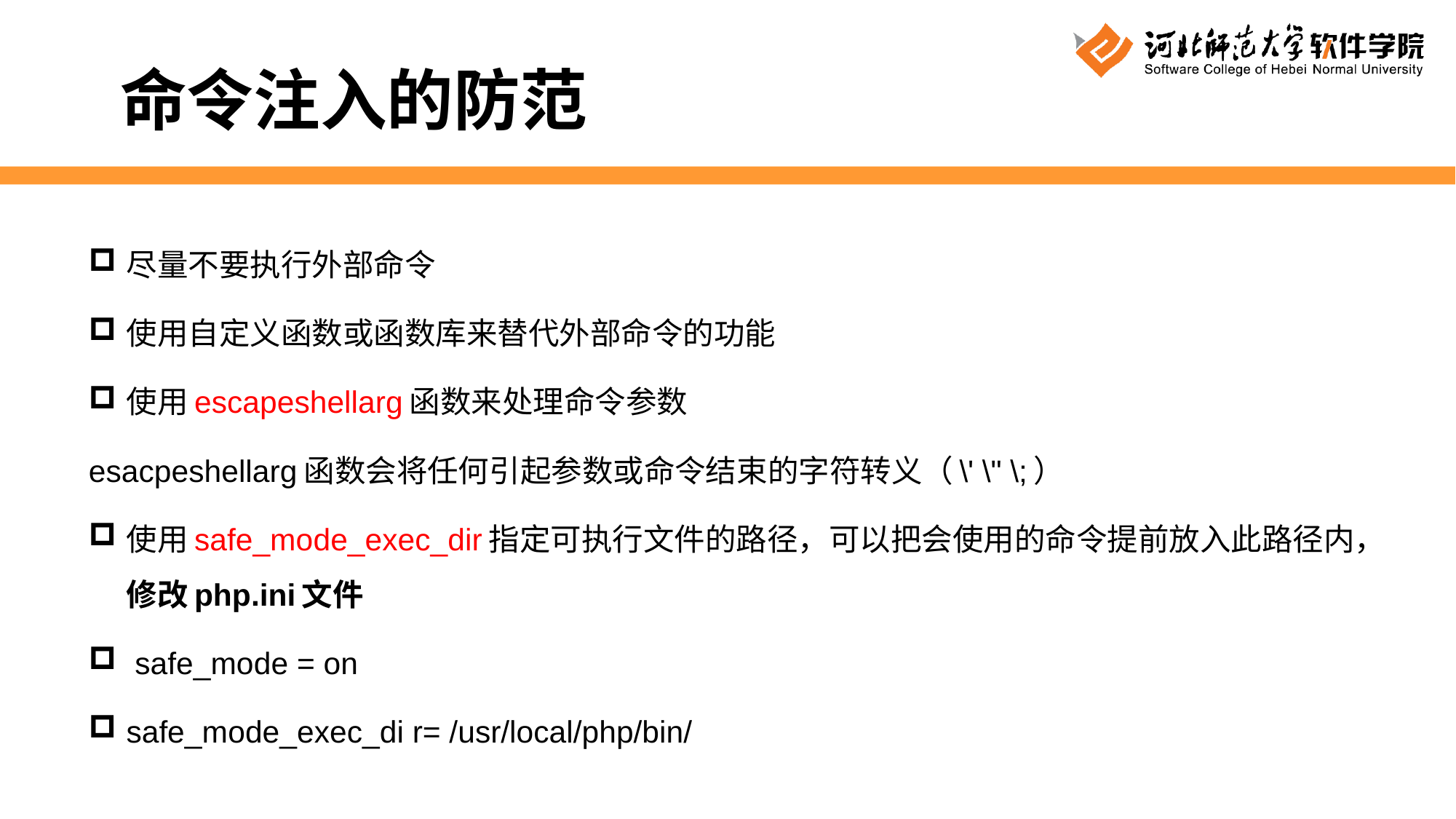

命令注入的防范
尽量不要执行外部命令
使用自定义函数或函数库来替代外部命令的功能
使用escapeshellarg函数来处理命令参数
esacpeshellarg函数会将任何引起参数或命令结束的字符转义（\' \" \;）
使用safe_mode_exec_dir指定可执行文件的路径，可以把会使用的命令提前放入此路径内，修改php.ini文件
 safe_mode = on
safe_mode_exec_di r= /usr/local/php/bin/